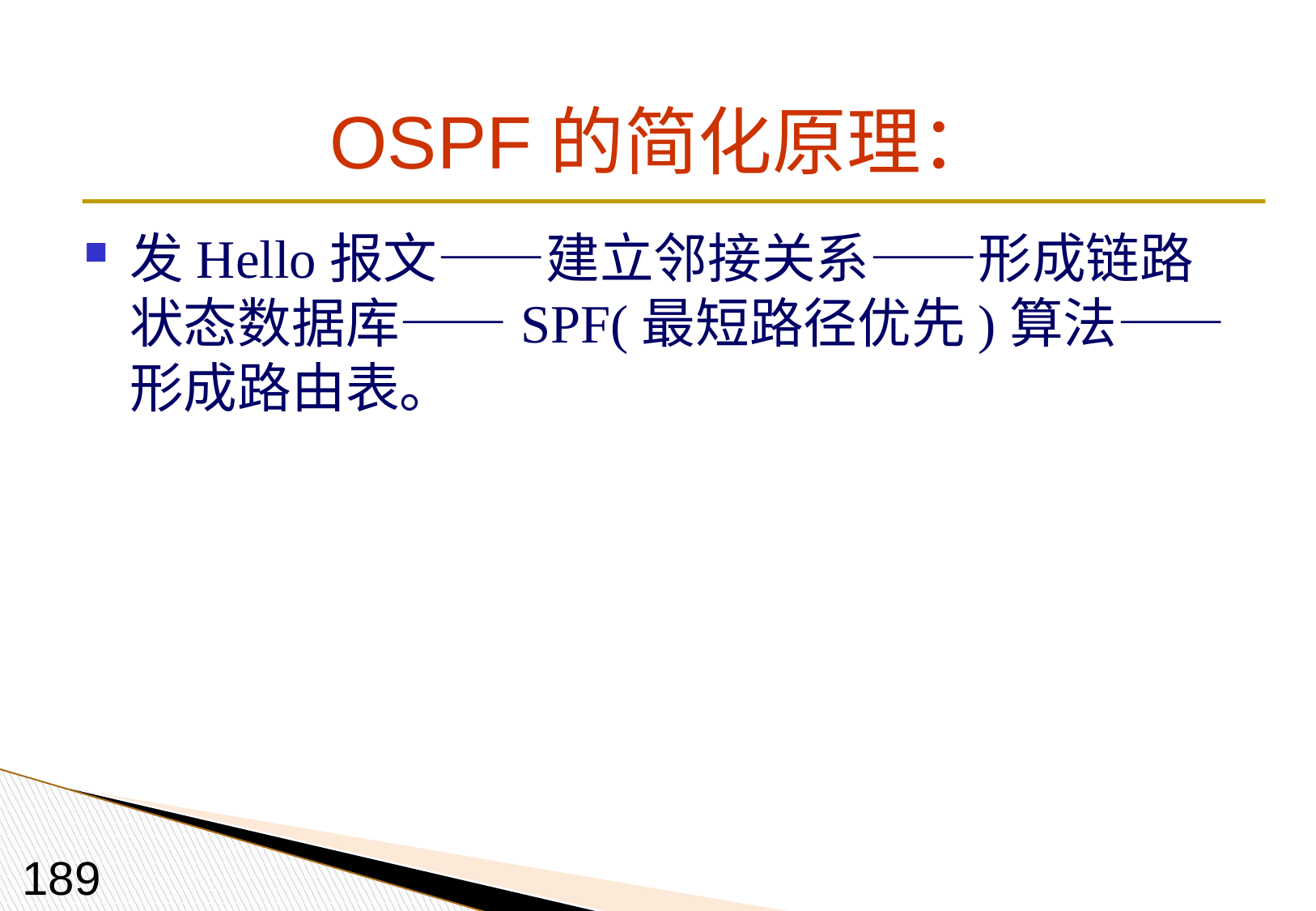

# OSPF的简化原理：
发Hello报文――建立邻接关系――形成链路状态数据库――SPF(最短路径优先)算法――形成路由表。
189